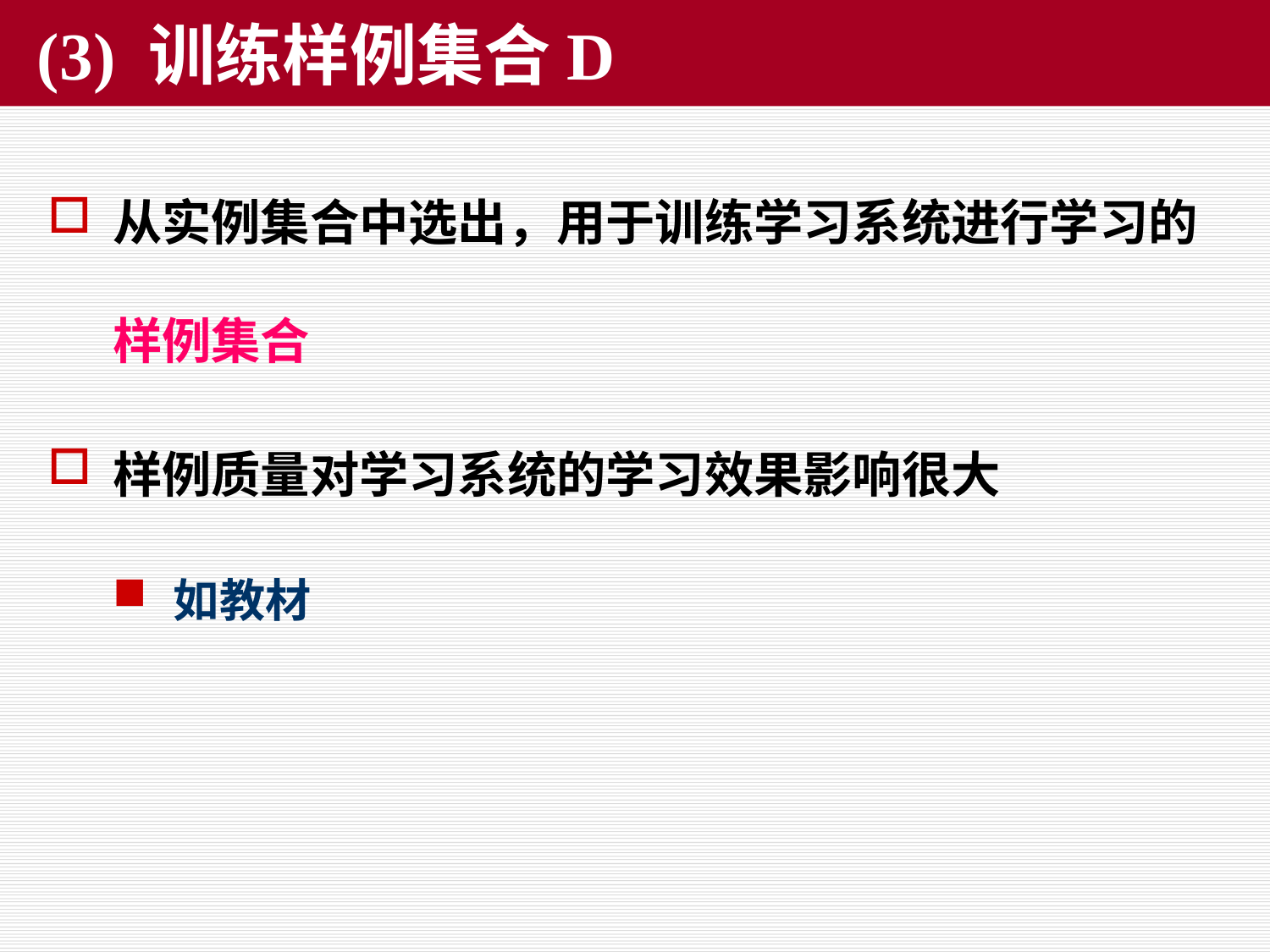

# (3) 训练样例集合D
从实例集合中选出，用于训练学习系统进行学习的样例集合
样例质量对学习系统的学习效果影响很大
如教材